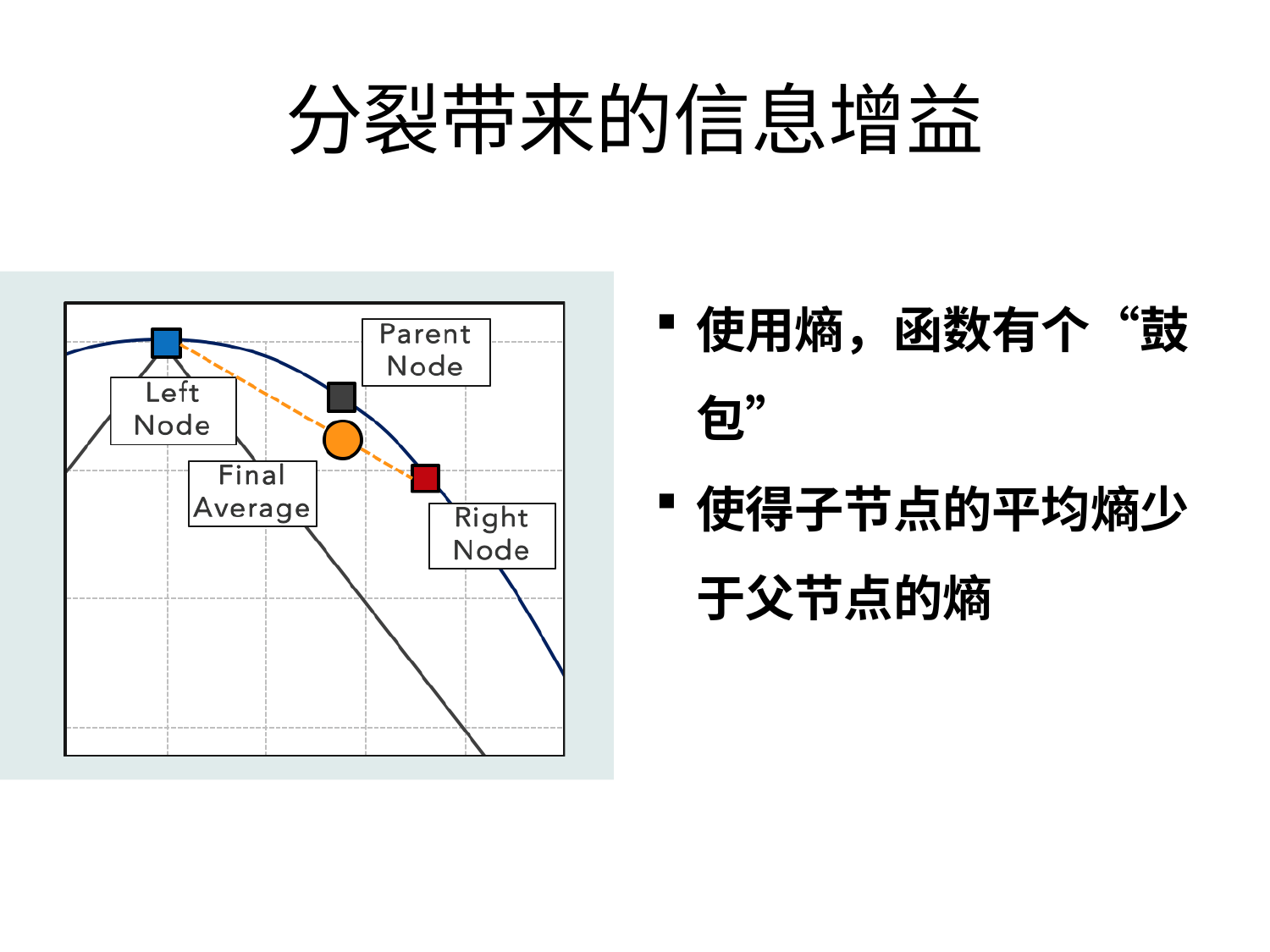

# 分裂带来的信息增益
使用熵，函数有个“鼓包”
使得子节点的平均熵少于父节点的熵